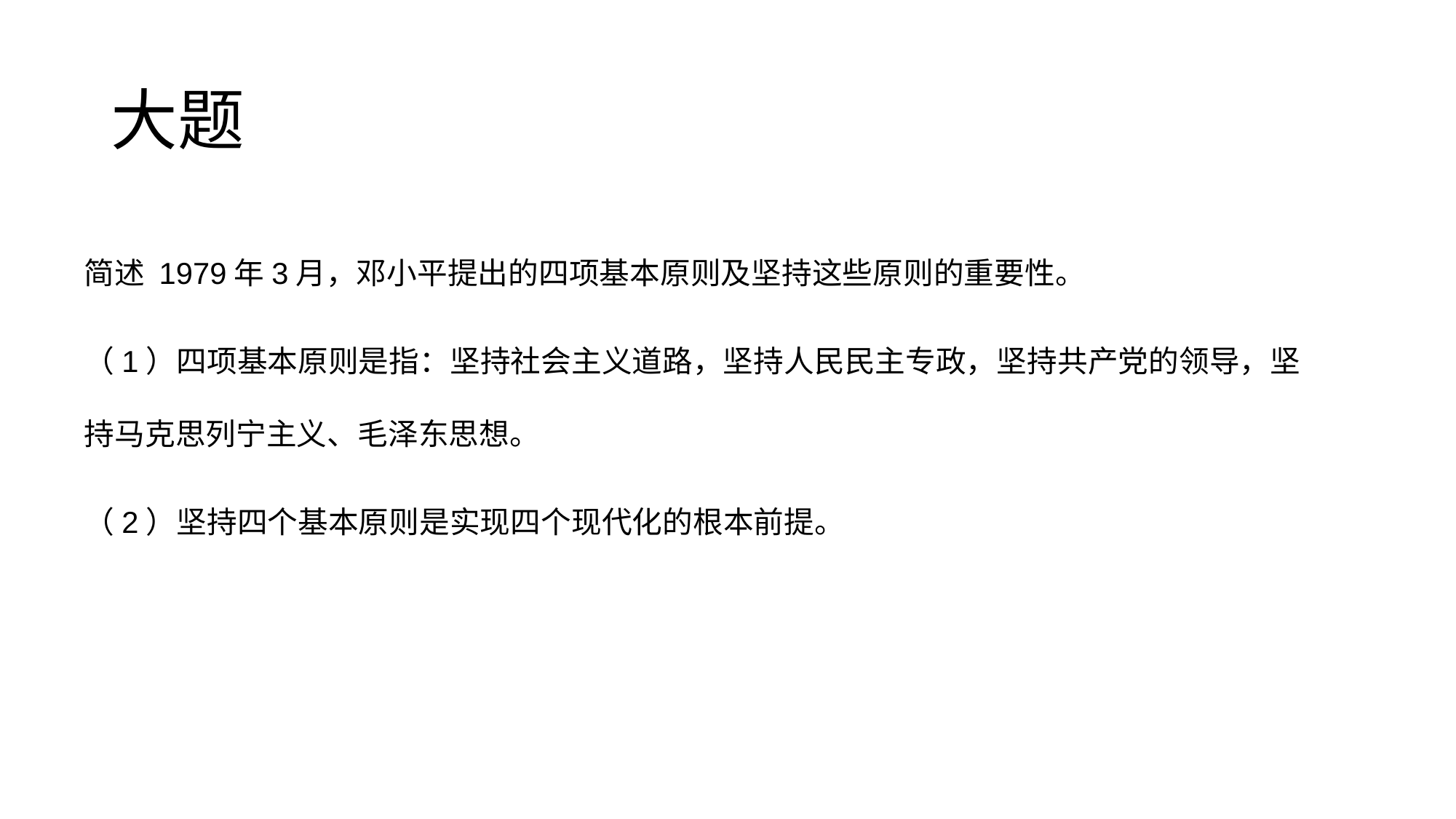

# 大题
简述 1979年3月，邓小平提出的四项基本原则及坚持这些原则的重要性。
（1）四项基本原则是指：坚持社会主义道路，坚持人民民主专政，坚持共产党的领导，坚持马克思列宁主义、毛泽东思想。
（2）坚持四个基本原则是实现四个现代化的根本前提。